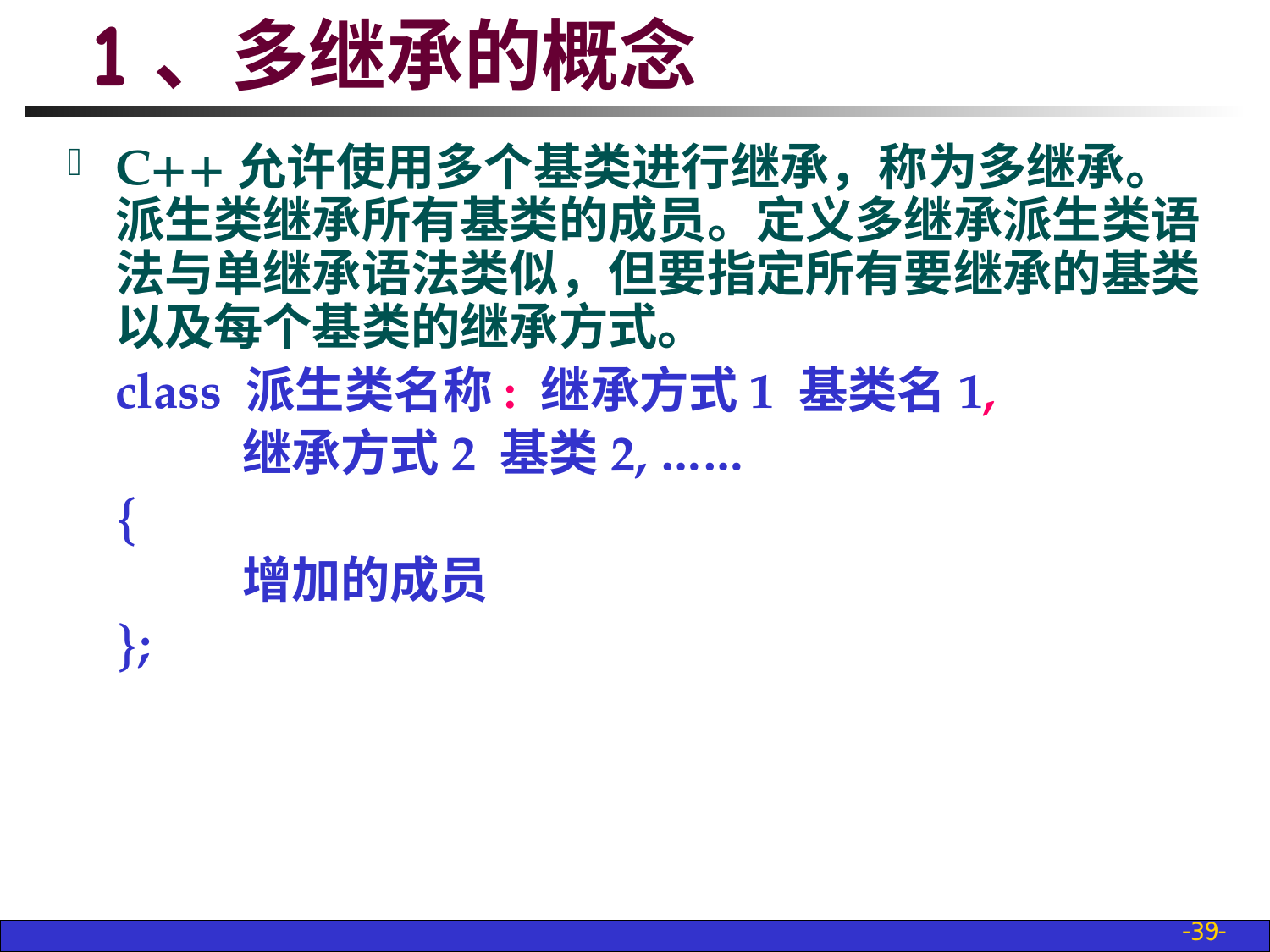

# 1、多继承的概念
C++允许使用多个基类进行继承，称为多继承。派生类继承所有基类的成员。定义多继承派生类语法与单继承语法类似，但要指定所有要继承的基类以及每个基类的继承方式。
	class 派生类名称: 继承方式1 基类名1,
		继承方式2 基类2, ……
	{
		增加的成员
	};
-39-